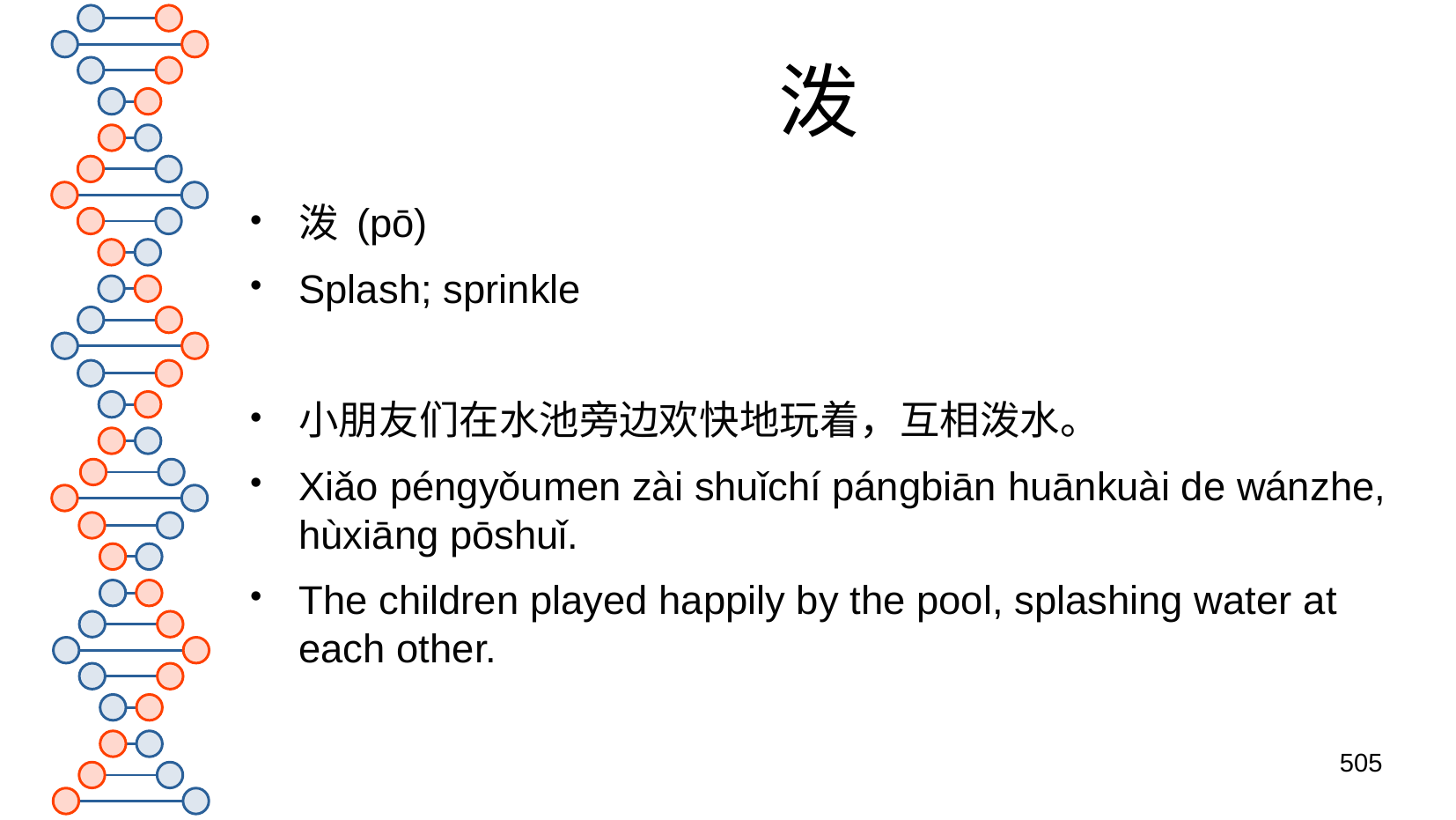

# 泼
泼 (pō)
Splash; sprinkle

小朋友们在水池旁边欢快地玩着，互相泼水。
Xiǎo péngyǒumen zài shuǐchí pángbiān huānkuài de wánzhe, hùxiāng pōshuǐ.
The children played happily by the pool, splashing water at each other.

505